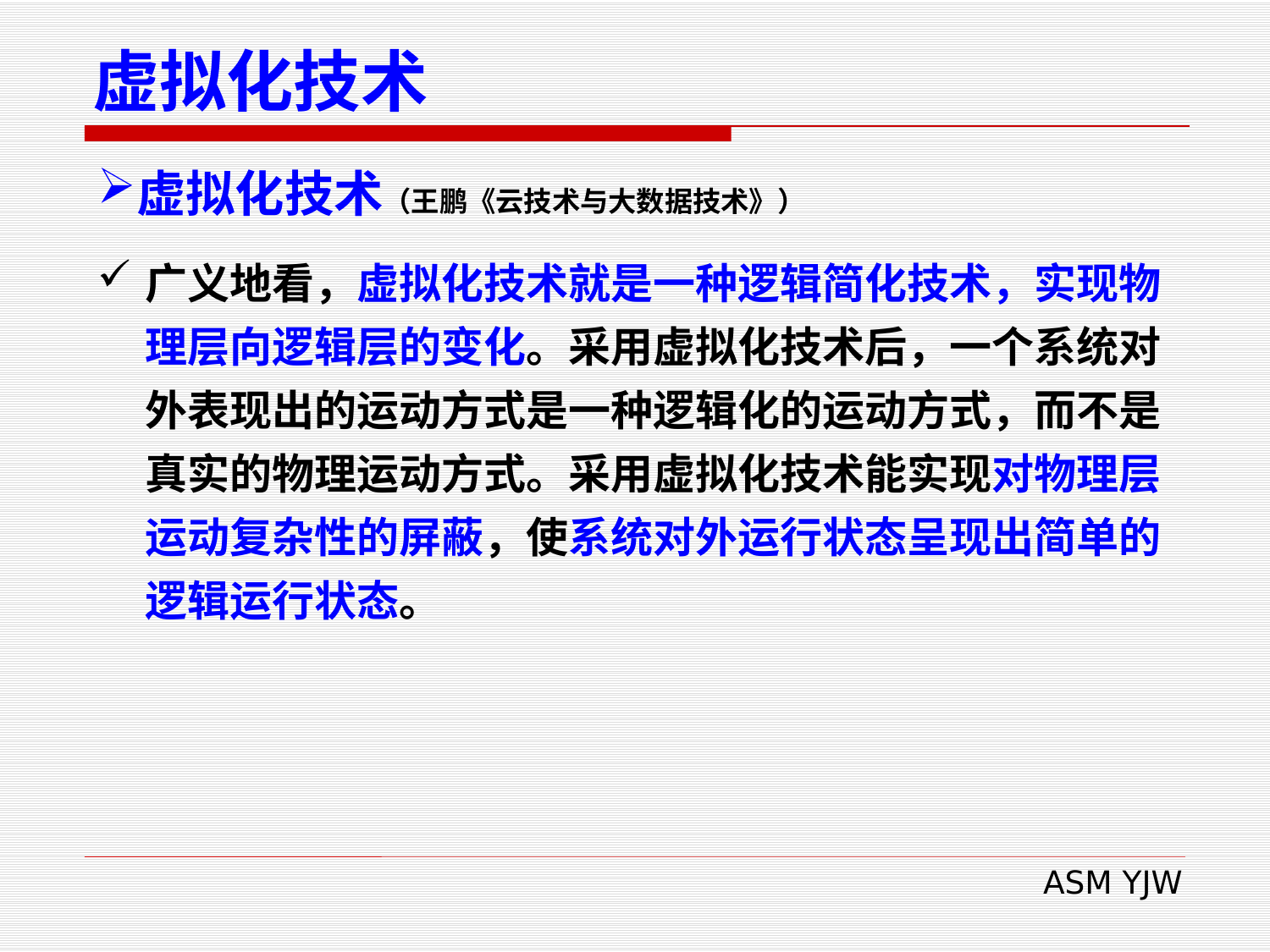

# 虚拟化技术
虚拟化技术（王鹏《云技术与大数据技术》）
广义地看，虚拟化技术就是一种逻辑简化技术，实现物理层向逻辑层的变化。采用虚拟化技术后，一个系统对外表现出的运动方式是一种逻辑化的运动方式，而不是真实的物理运动方式。采用虚拟化技术能实现对物理层运动复杂性的屏蔽，使系统对外运行状态呈现出简单的逻辑运行状态。